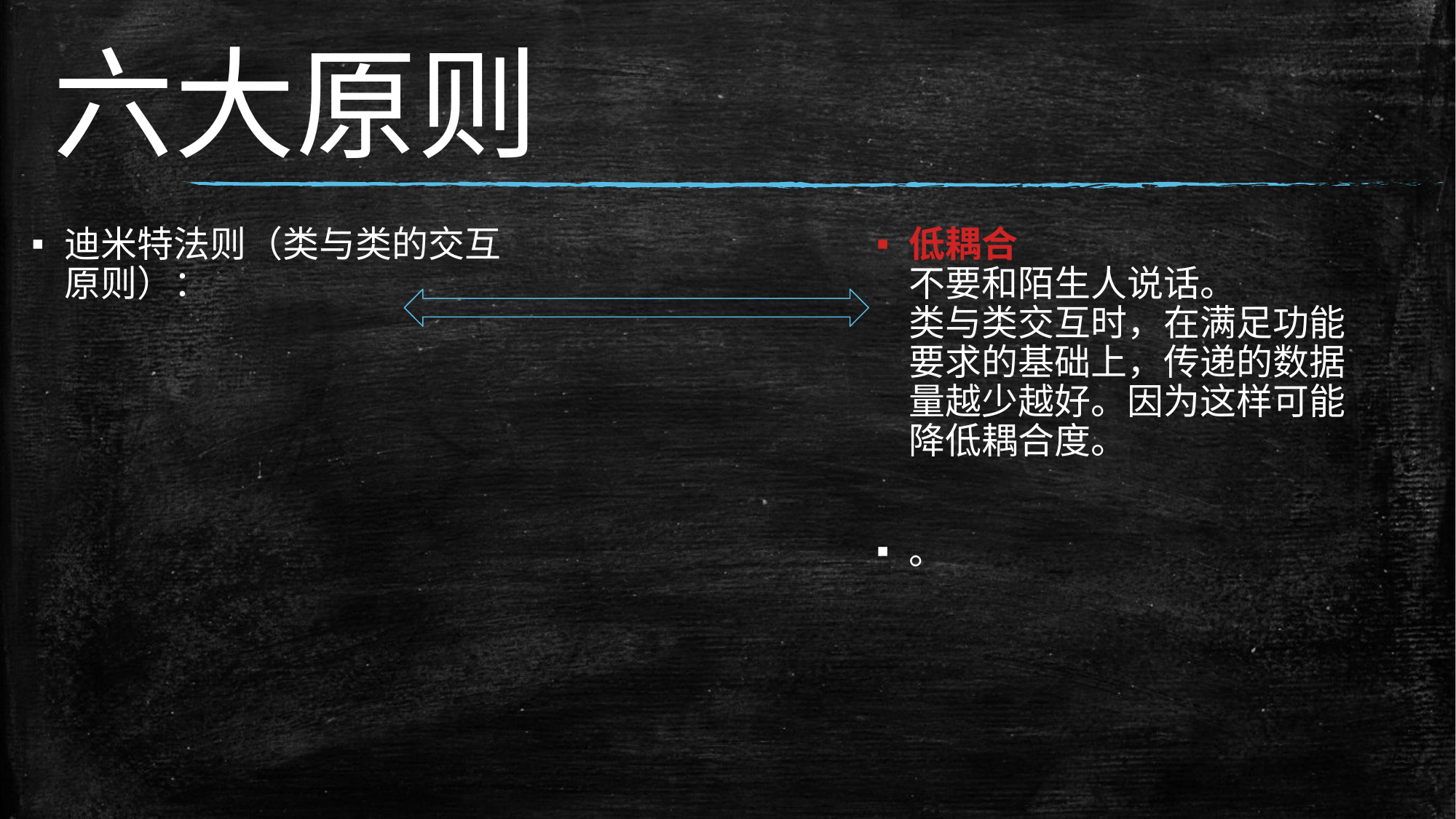

六大原则
迪米特法则（类与类的交互原则）：
低耦合
不要和陌生人说话。
类与类交互时，在满足功能要求的基础上，传递的数据量越少越好。因为这样可能降低耦合度。
。